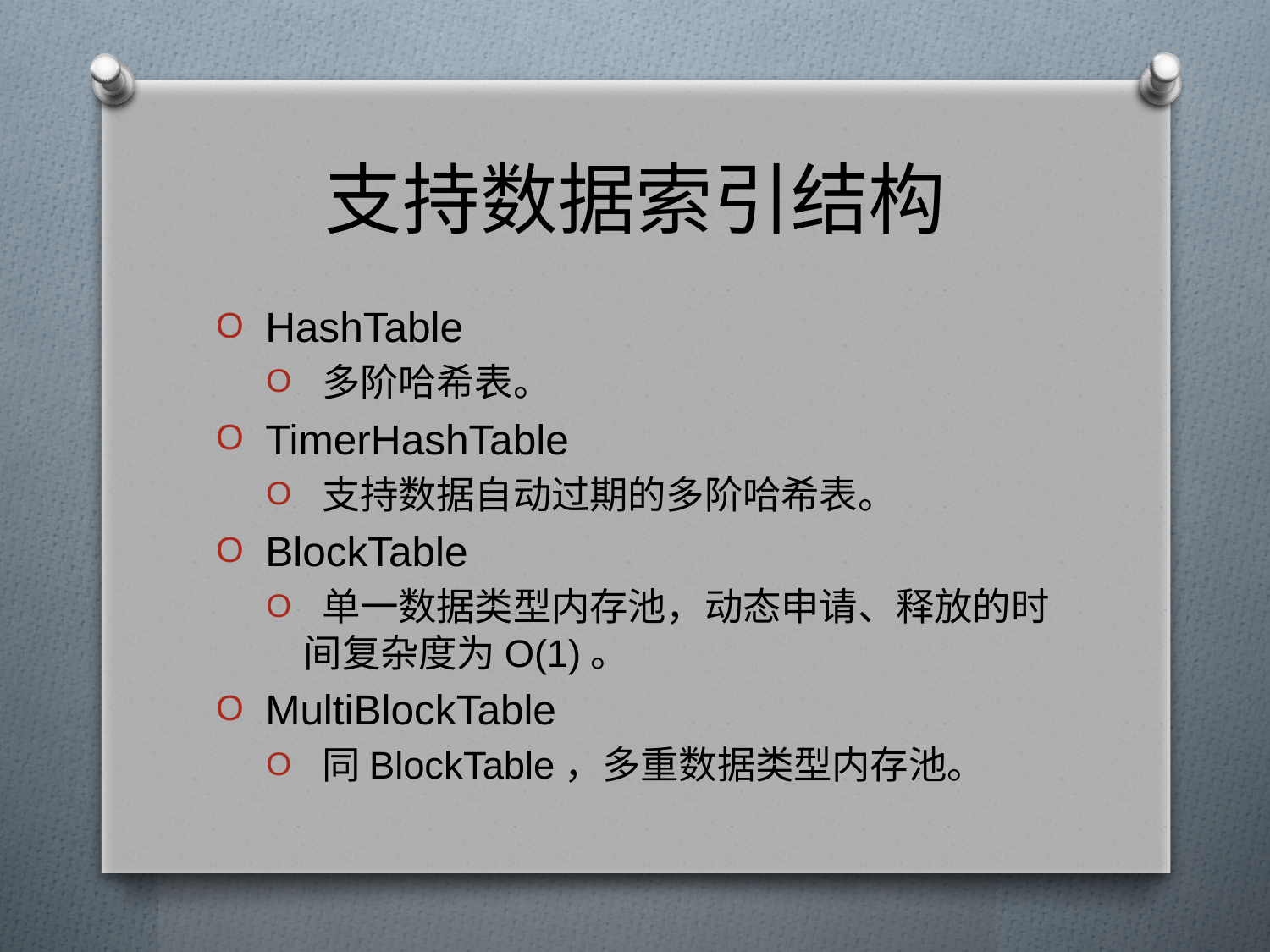

# 支持数据索引结构
 HashTable
 多阶哈希表。
 TimerHashTable
 支持数据自动过期的多阶哈希表。
 BlockTable
 单一数据类型内存池，动态申请、释放的时间复杂度为O(1)。
 MultiBlockTable
 同BlockTable，多重数据类型内存池。